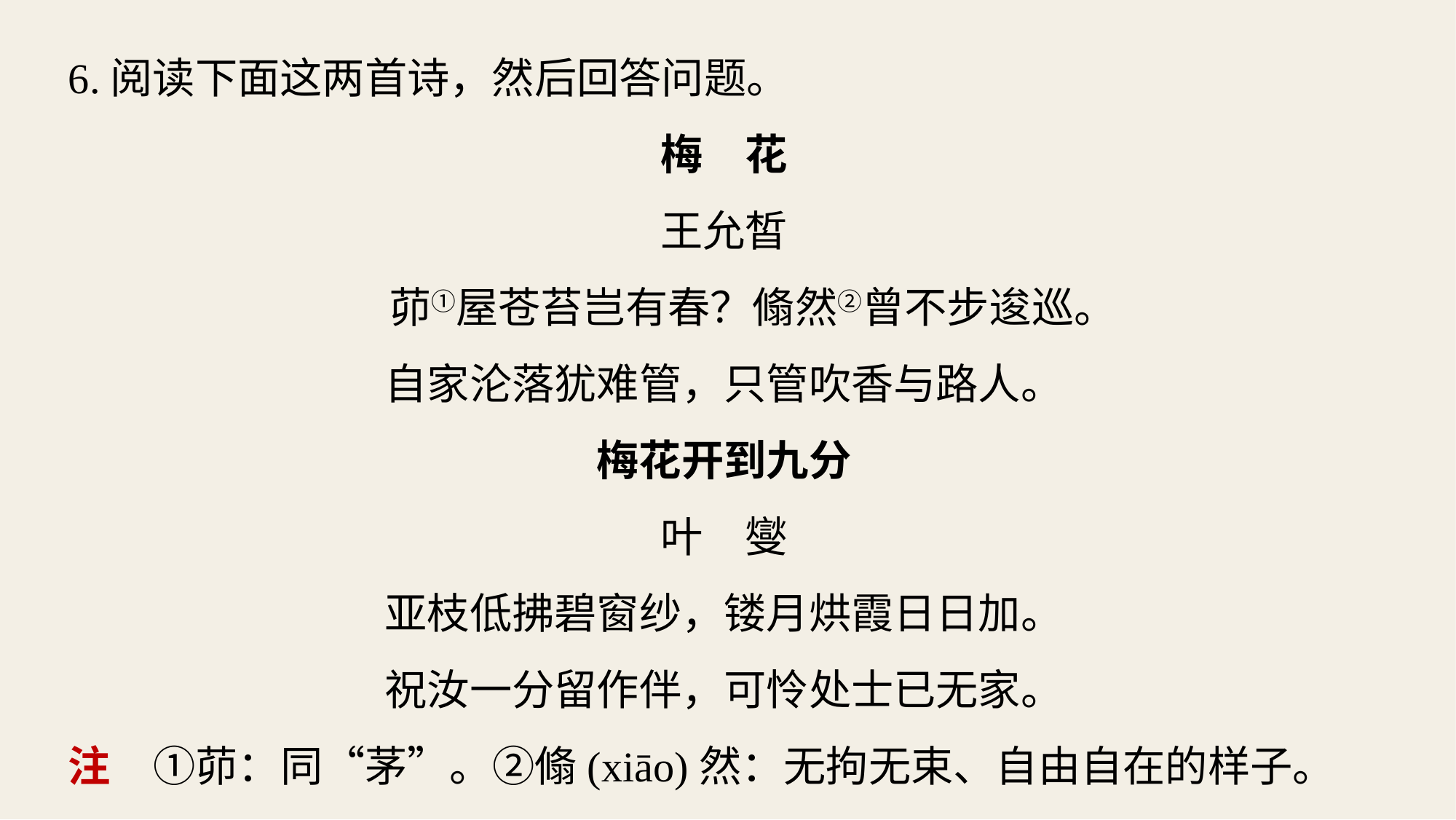

6.阅读下面这两首诗，然后回答问题。
梅　花
王允皙
     茆①屋苍苔岂有春？翛然②曾不步逡巡。
自家沦落犹难管，只管吹香与路人。
梅花开到九分
叶　燮
亚枝低拂碧窗纱，镂月烘霞日日加。
祝汝一分留作伴，可怜处士已无家。
注　①茆：同“茅”。②翛(xiāo)然：无拘无束、自由自在的样子。